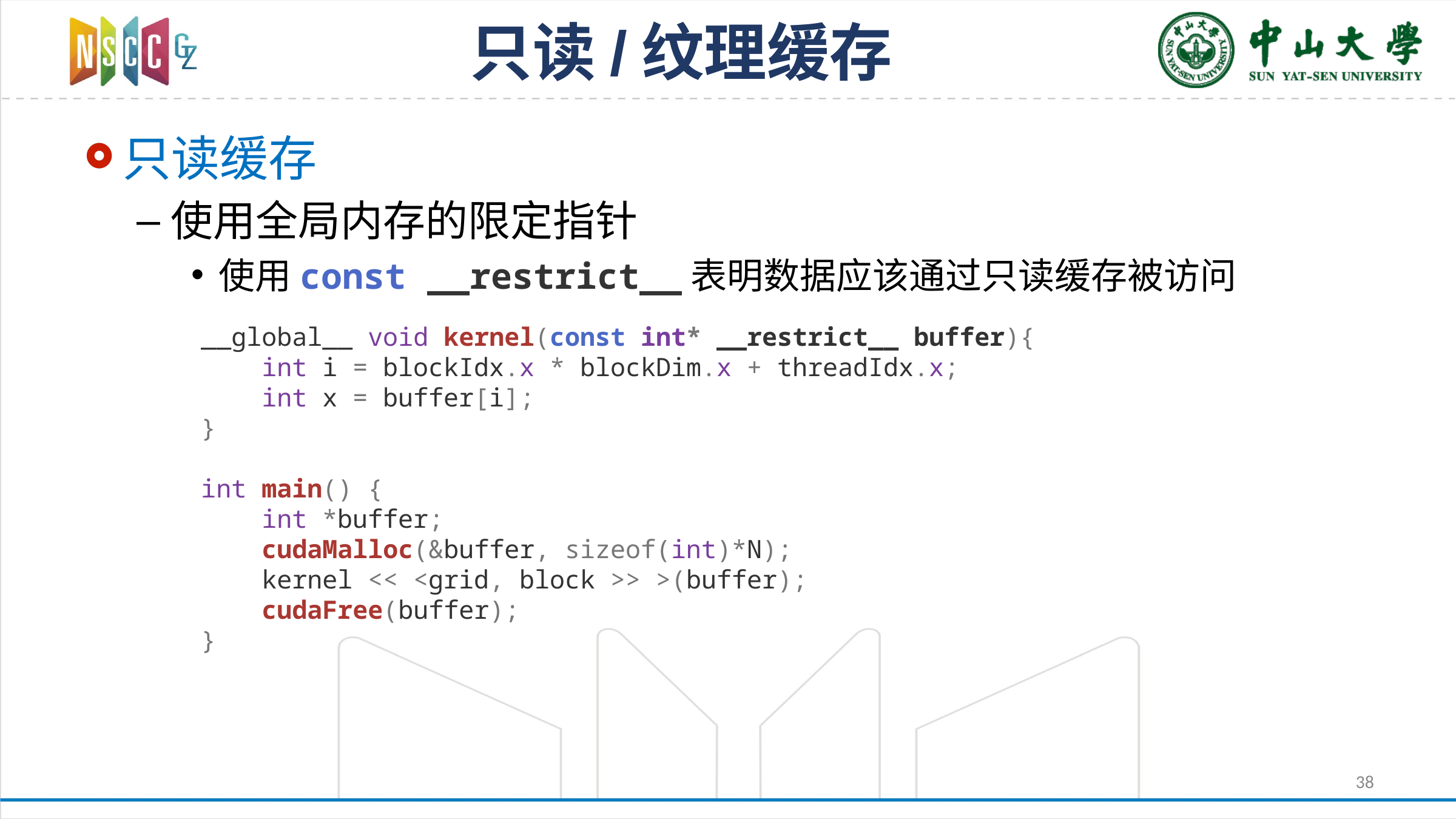

# 只读/纹理缓存
只读缓存
使用全局内存的限定指针
使用const __restrict__表明数据应该通过只读缓存被访问
__global__ void kernel(const int* __restrict__ buffer){
    int i = blockIdx.x * blockDim.x + threadIdx.x;
    int x = buffer[i];
}

int main() {
    int *buffer;
    cudaMalloc(&buffer, sizeof(int)*N);
    kernel << <grid, block >> >(buffer);
    cudaFree(buffer);
}
38